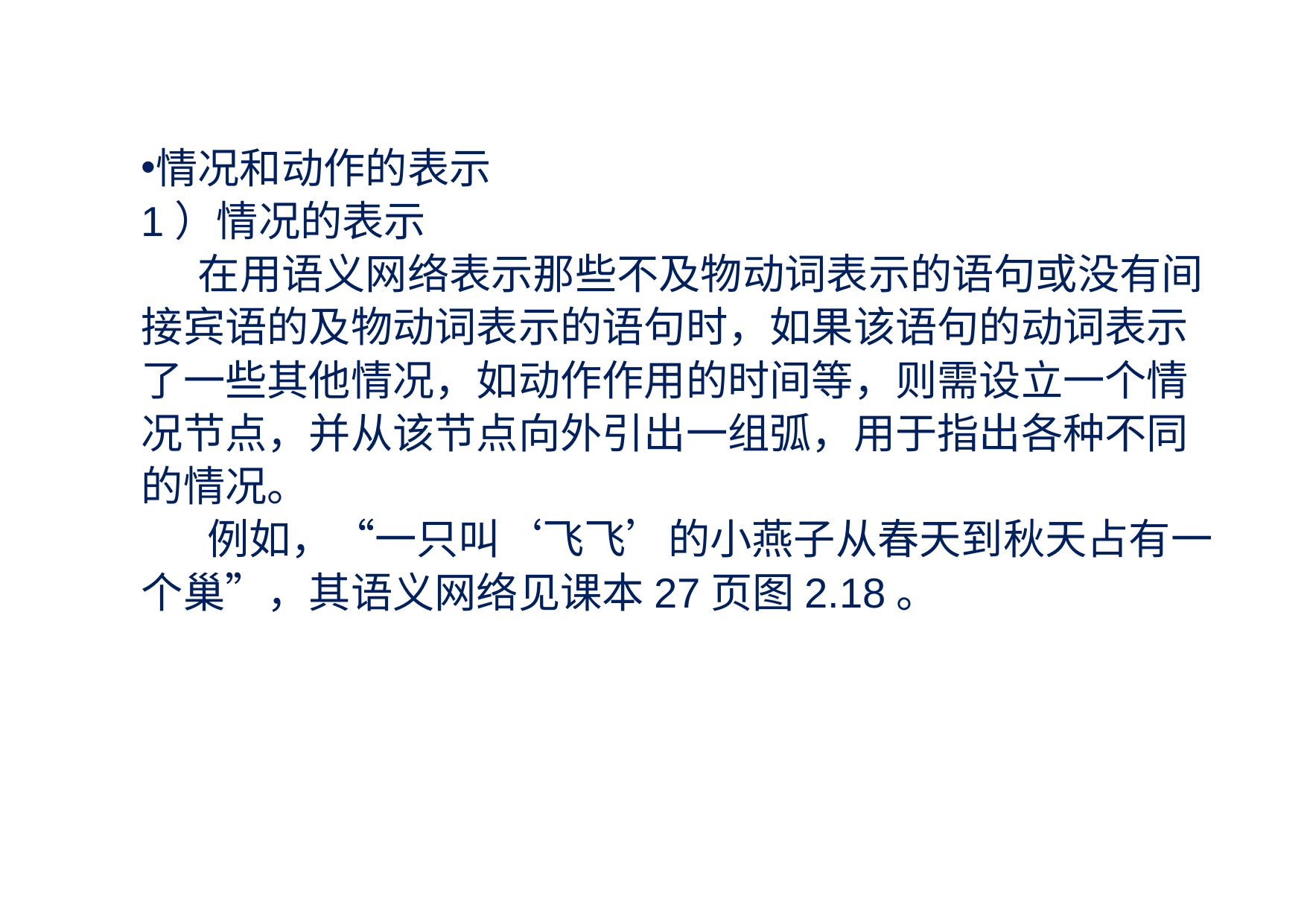

情况和动作的表示
1）情况的表示
     在用语义网络表示那些不及物动词表示的语句或没有间接宾语的及物动词表示的语句时，如果该语句的动词表示了一些其他情况，如动作作用的时间等，则需设立一个情况节点，并从该节点向外引出一组弧，用于指出各种不同的情况。
      例如，“一只叫‘飞飞’的小燕子从春天到秋天占有一个巢”，其语义网络见课本27页图2.18。
87